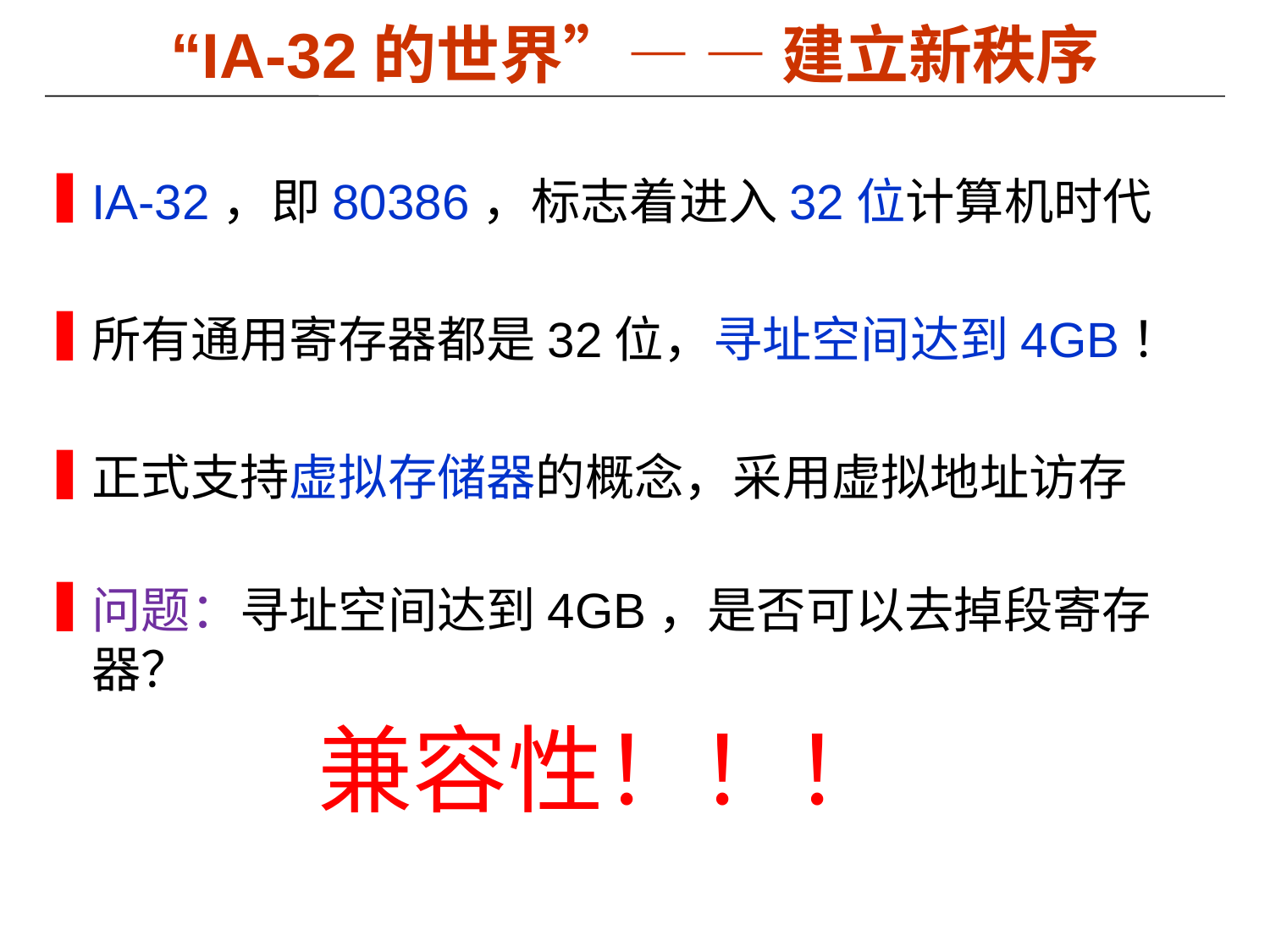

# “IA-32的世界”— — 建立新秩序
IA-32，即80386，标志着进入32位计算机时代

所有通用寄存器都是32位，寻址空间达到4GB！

正式支持虚拟存储器的概念，采用虚拟地址访存

问题：寻址空间达到4GB，是否可以去掉段寄存器？

兼容性！！！